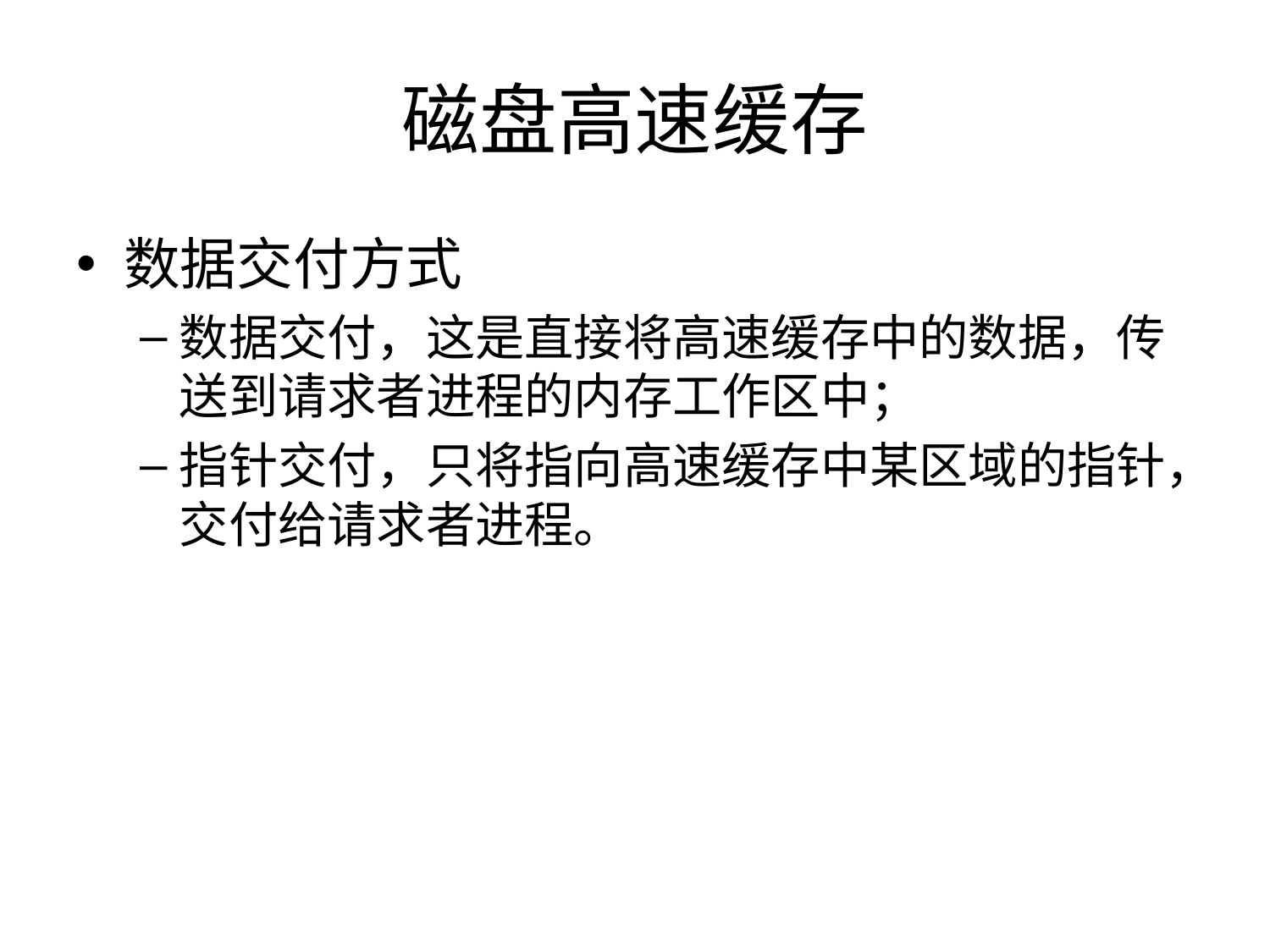

# 磁盘高速缓存
数据交付方式
数据交付，这是直接将高速缓存中的数据，传送到请求者进程的内存工作区中；
指针交付，只将指向高速缓存中某区域的指针，交付给请求者进程。